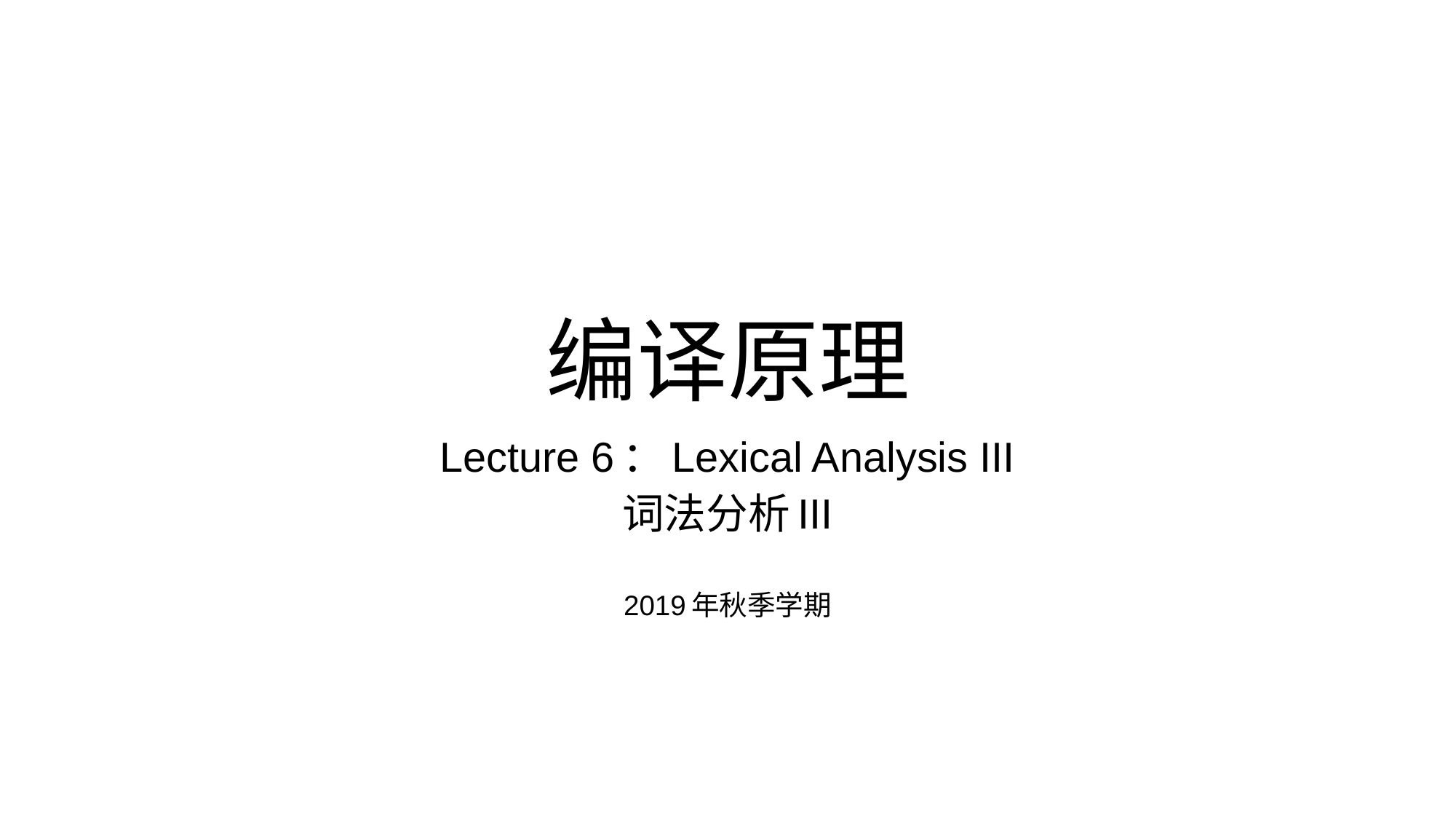

# 编译原理
Lecture 6：Lexical Analysis III
词法分析III

2019年秋季学期